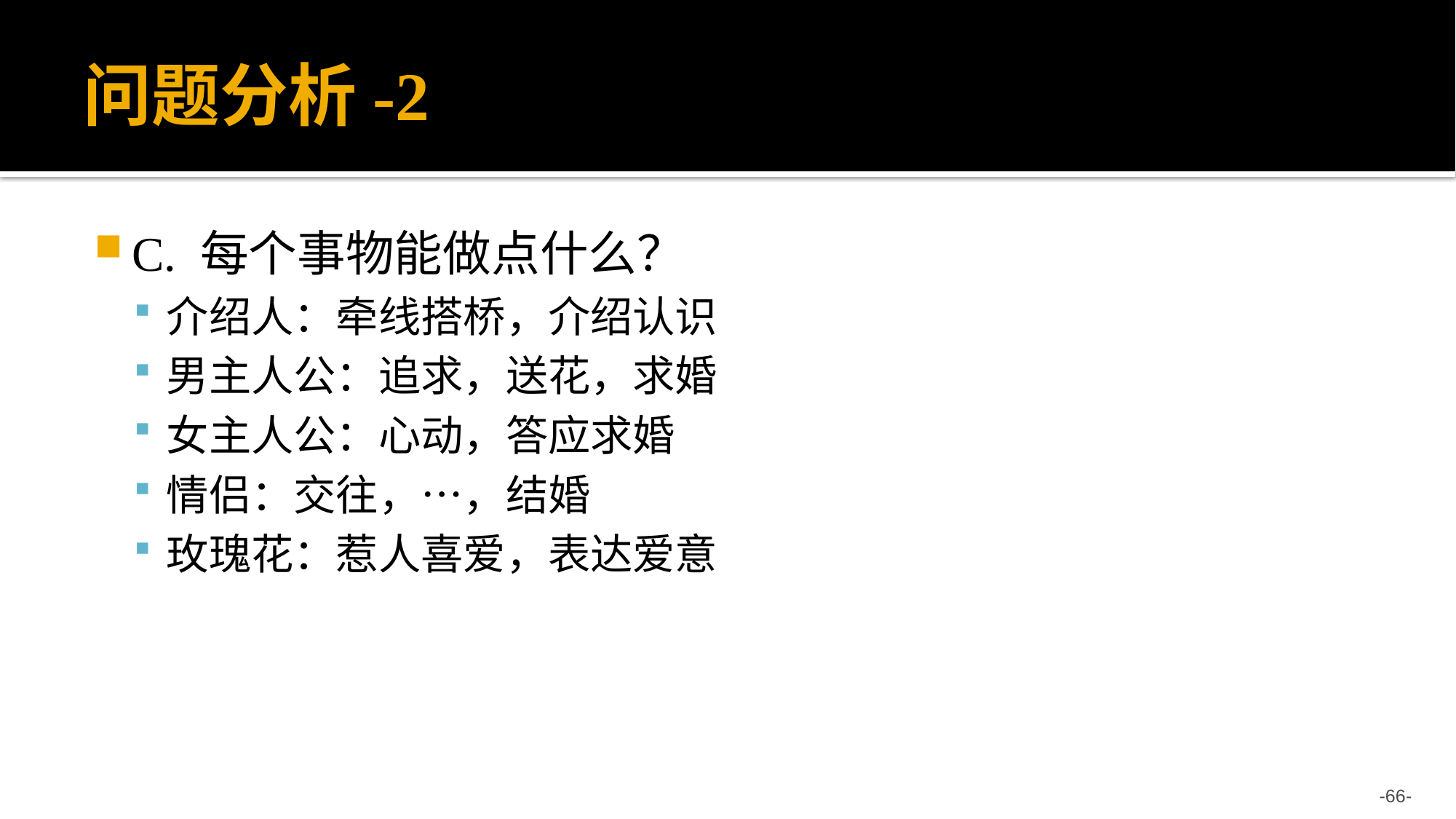

# 问题分析-2
C. 每个事物能做点什么？
介绍人：牵线搭桥，介绍认识
男主人公：追求，送花，求婚
女主人公：心动，答应求婚
情侣：交往，…，结婚
玫瑰花：惹人喜爱，表达爱意
-66-